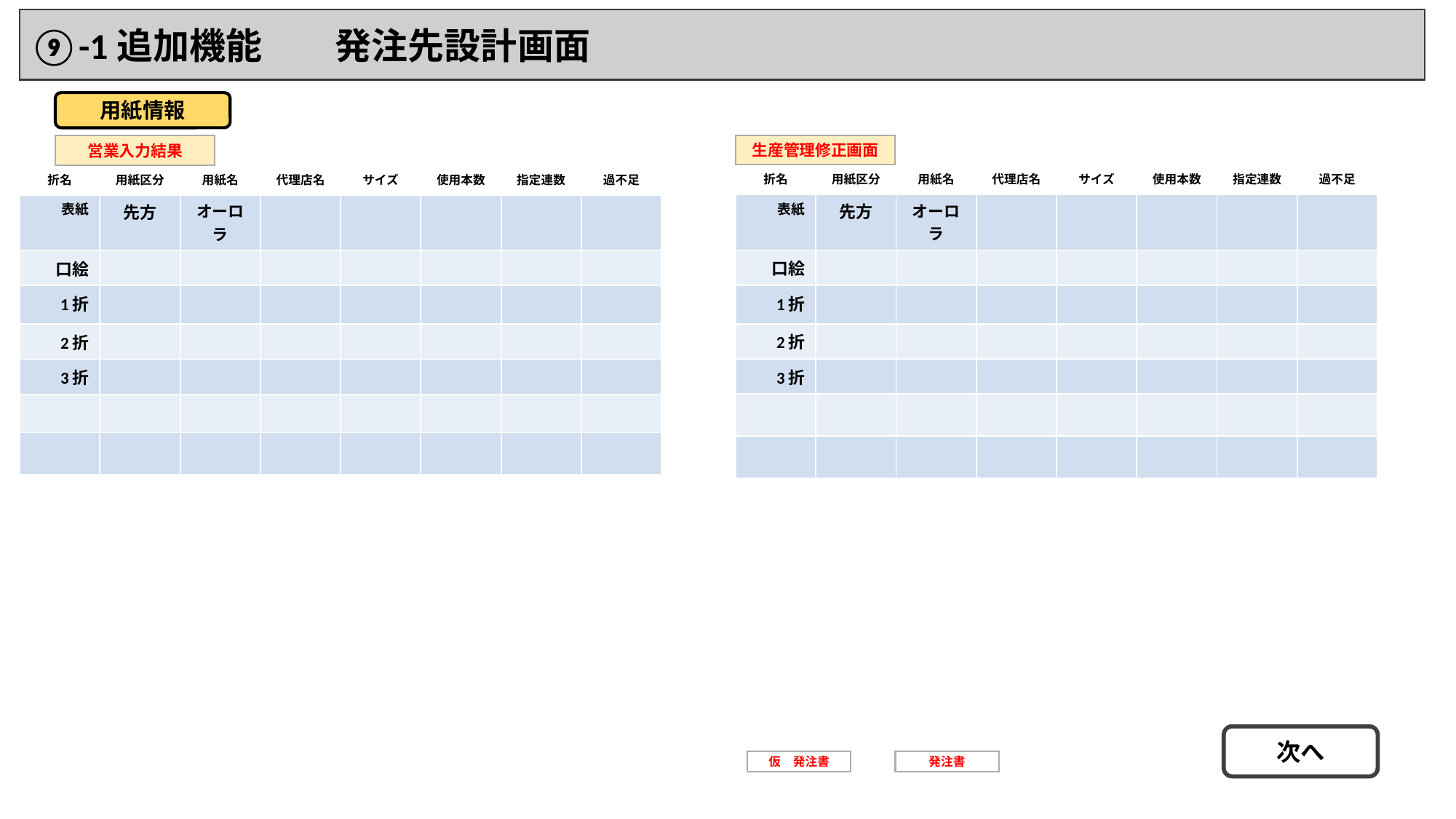

⑨-1追加機能　　発注先設計画面
用紙情報
生産管理修正画面
営業入力結果
| 折名 | 用紙区分 | 用紙名 | 代理店名 | サイズ | 使用本数 | 指定連数 | 過不足 |
| --- | --- | --- | --- | --- | --- | --- | --- |
| 表紙 | 先方 | オーロラ |  |  |  |  |  |
| 口絵 |  |  |  |  |  |  |  |
| 1折 |  |  |  |  |  |  |  |
| 2折 |  |  |  |  |  |  |  |
| 3折 |  |  |  |  |  |  |  |
|  |  |  |  |  |  |  |  |
|  |  |  |  |  |  |  |  |
| 折名 | 用紙区分 | 用紙名 | 代理店名 | サイズ | 使用本数 | 指定連数 | 過不足 |
| --- | --- | --- | --- | --- | --- | --- | --- |
| 表紙 | 先方 | オーロラ |  |  |  |  |  |
| 口絵 |  |  |  |  |  |  |  |
| 1折 |  |  |  |  |  |  |  |
| 2折 |  |  |  |  |  |  |  |
| 3折 |  |  |  |  |  |  |  |
|  |  |  |  |  |  |  |  |
|  |  |  |  |  |  |  |  |
次へ
仮　発注書
発注書